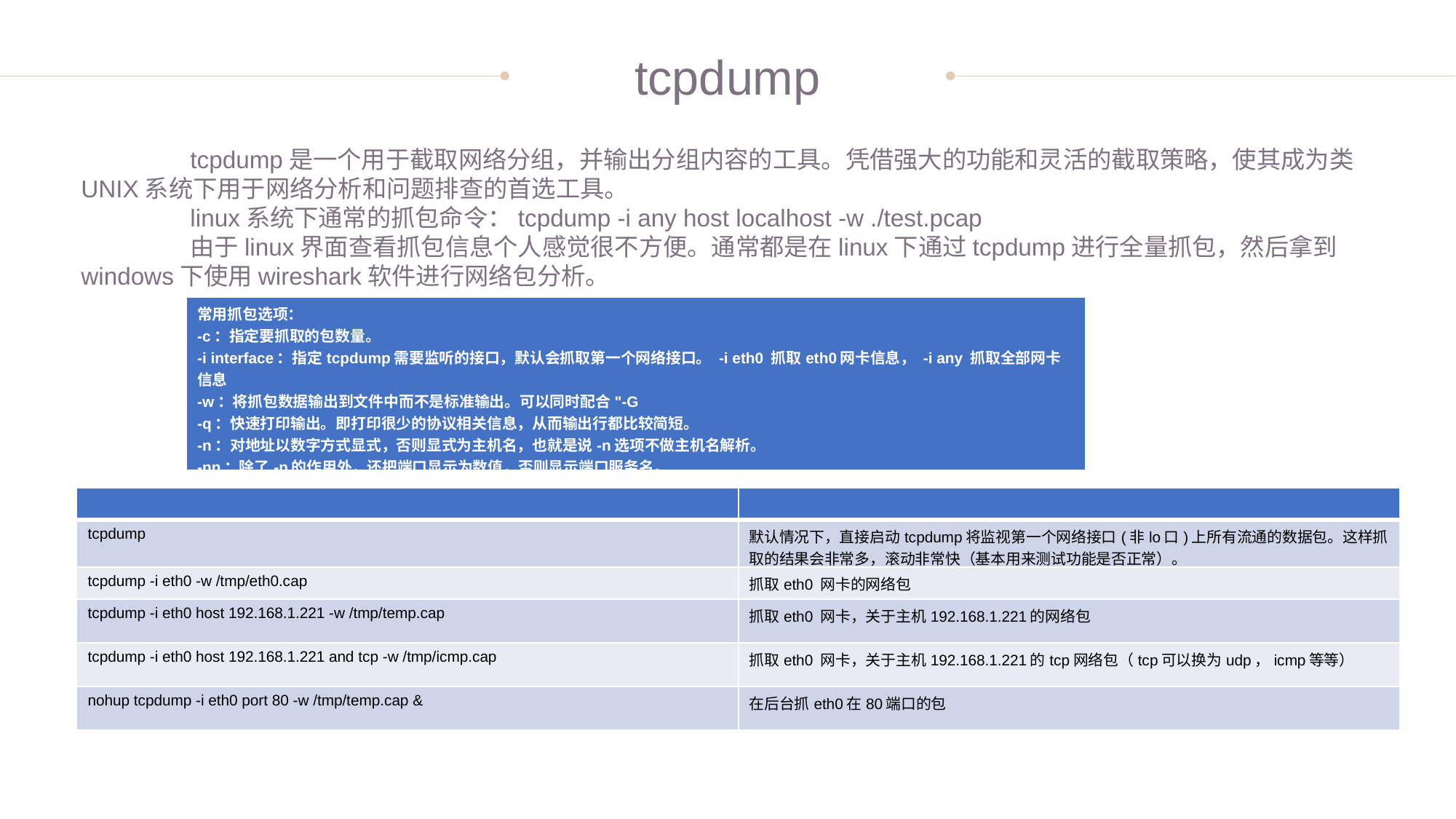

tcpdump
	tcpdump是一个用于截取网络分组，并输出分组内容的工具。凭借强大的功能和灵活的截取策略，使其成为类UNIX系统下用于网络分析和问题排查的首选工具。
	linux系统下通常的抓包命令：tcpdump -i any host localhost -w ./test.pcap
	由于linux界面查看抓包信息个人感觉很不方便。通常都是在linux下通过tcpdump进行全量抓包，然后拿到windows下使用wireshark软件进行网络包分析。
| 常用抓包选项： -c：指定要抓取的包数量。 -i interface：指定tcpdump需要监听的接口，默认会抓取第一个网络接口。 -i eth0 抓取eth0网卡信息， -i any 抓取全部网卡信息 -w：将抓包数据输出到文件中而不是标准输出。可以同时配合"-G -q：快速打印输出。即打印很少的协议相关信息，从而输出行都比较简短。 -n：对地址以数字方式显式，否则显式为主机名，也就是说-n选项不做主机名解析。 -nn：除了-n的作用外，还把端口显示为数值，否则显示端口服务名。 |
| --- |
|  |  |
| --- | --- |
| tcpdump | 默认情况下，直接启动tcpdump将监视第一个网络接口(非lo口)上所有流通的数据包。这样抓取的结果会非常多，滚动非常快（基本用来测试功能是否正常）。 |
| tcpdump -i eth0 -w /tmp/eth0.cap | 抓取eth0 网卡的网络包 |
| tcpdump -i eth0 host 192.168.1.221 -w /tmp/temp.cap | 抓取eth0 网卡，关于主机192.168.1.221的网络包 |
| tcpdump -i eth0 host 192.168.1.221 and tcp -w /tmp/icmp.cap | 抓取eth0 网卡，关于主机192.168.1.221的tcp网络包（tcp可以换为udp，icmp等等） |
| nohup tcpdump -i eth0 port 80 -w /tmp/temp.cap & | 在后台抓eth0在80端口的包 |